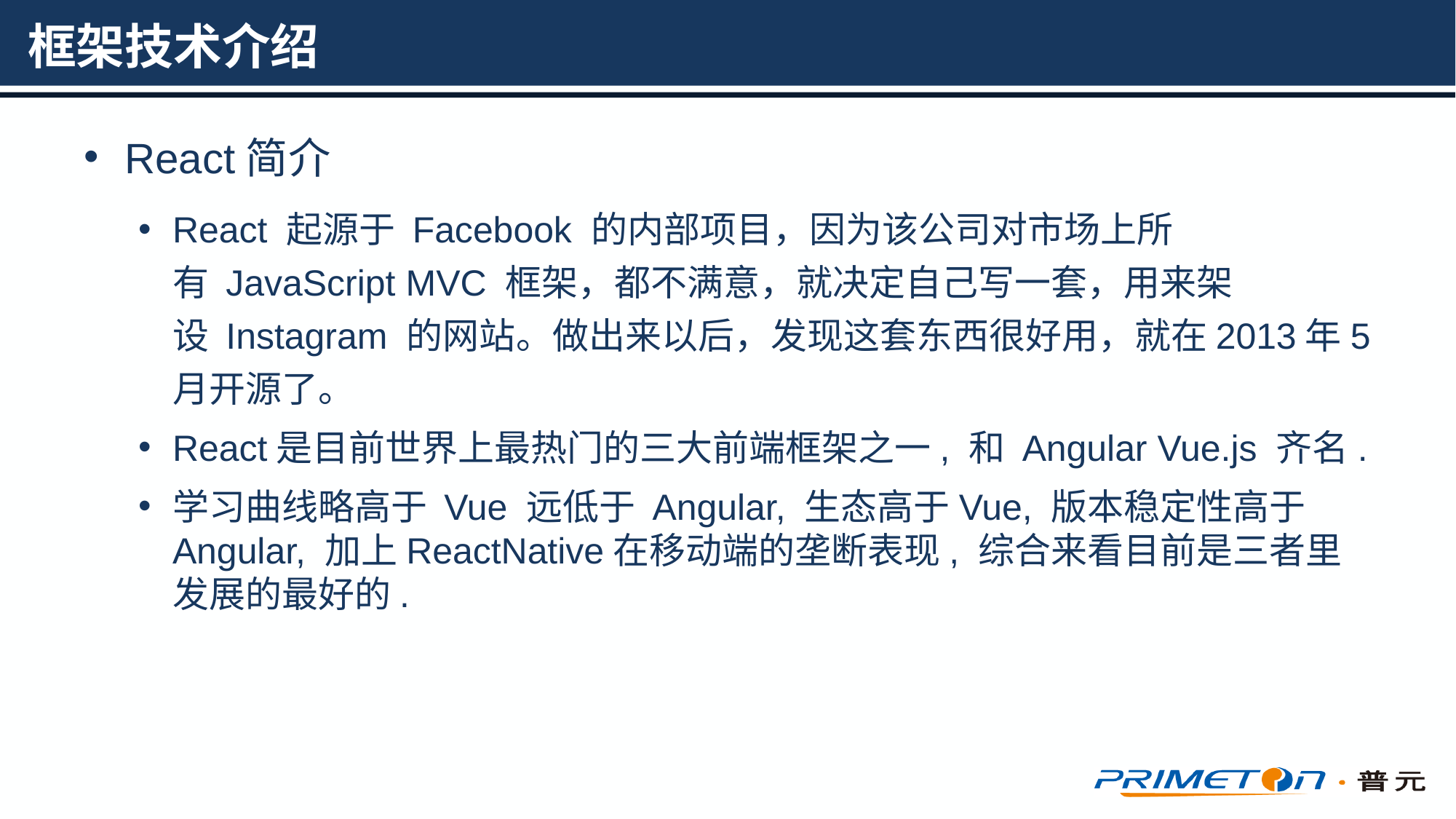

# 框架技术介绍
React简介
React 起源于 Facebook 的内部项目，因为该公司对市场上所有 JavaScript MVC 框架，都不满意，就决定自己写一套，用来架设 Instagram 的网站。做出来以后，发现这套东西很好用，就在2013年5月开源了。
React是目前世界上最热门的三大前端框架之一, 和 Angular Vue.js 齐名.
学习曲线略高于 Vue 远低于 Angular, 生态高于Vue, 版本稳定性高于Angular, 加上ReactNative在移动端的垄断表现, 综合来看目前是三者里发展的最好的.